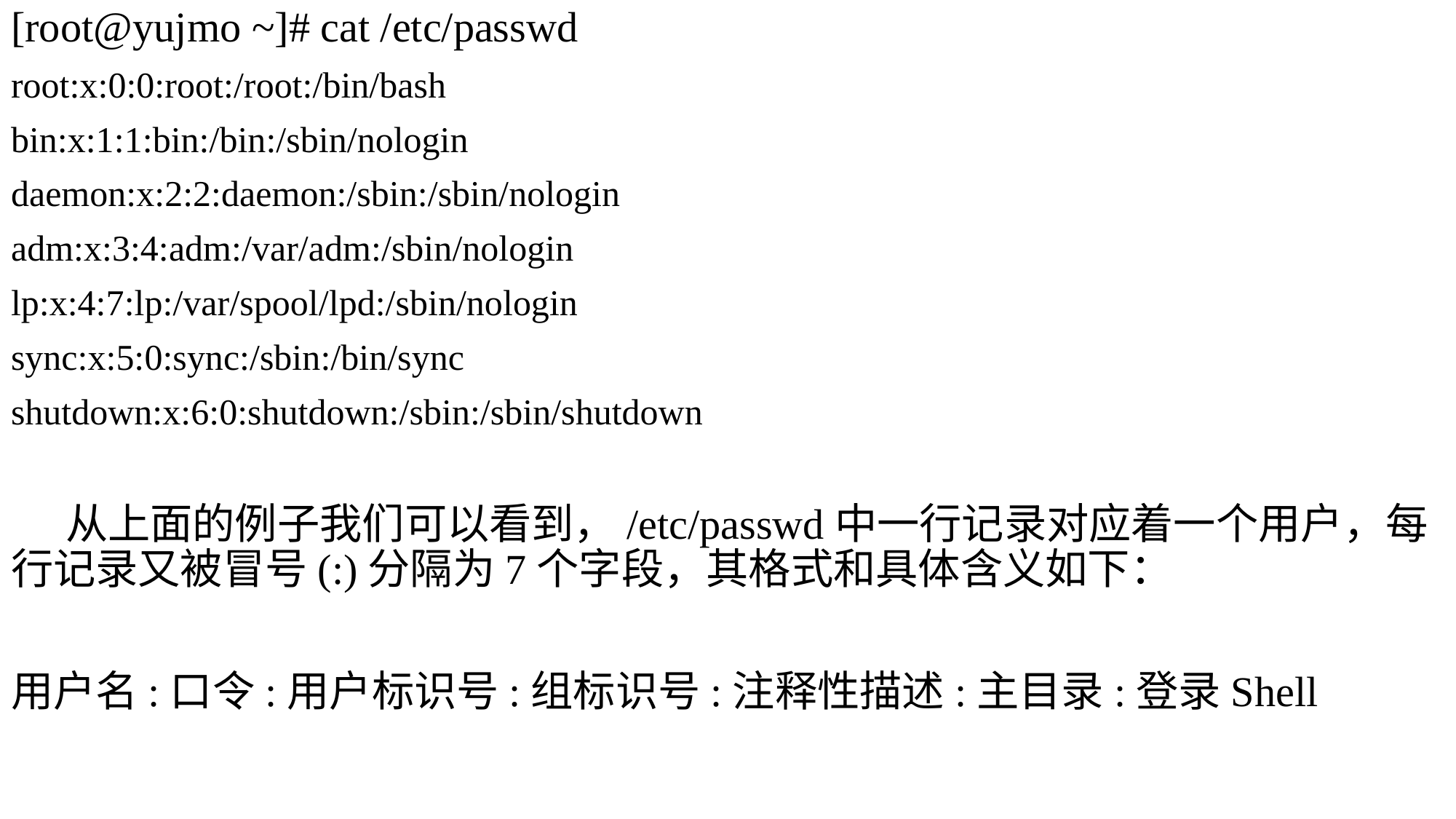

[root@yujmo ~]# cat /etc/passwd
root:x:0:0:root:/root:/bin/bash
bin:x:1:1:bin:/bin:/sbin/nologin
daemon:x:2:2:daemon:/sbin:/sbin/nologin
adm:x:3:4:adm:/var/adm:/sbin/nologin
lp:x:4:7:lp:/var/spool/lpd:/sbin/nologin
sync:x:5:0:sync:/sbin:/bin/sync
shutdown:x:6:0:shutdown:/sbin:/sbin/shutdown

从上面的例子我们可以看到，/etc/passwd中一行记录对应着一个用户，每行记录又被冒号(:)分隔为7个字段，其格式和具体含义如下：

用户名:口令:用户标识号:组标识号:注释性描述:主目录:登录Shell